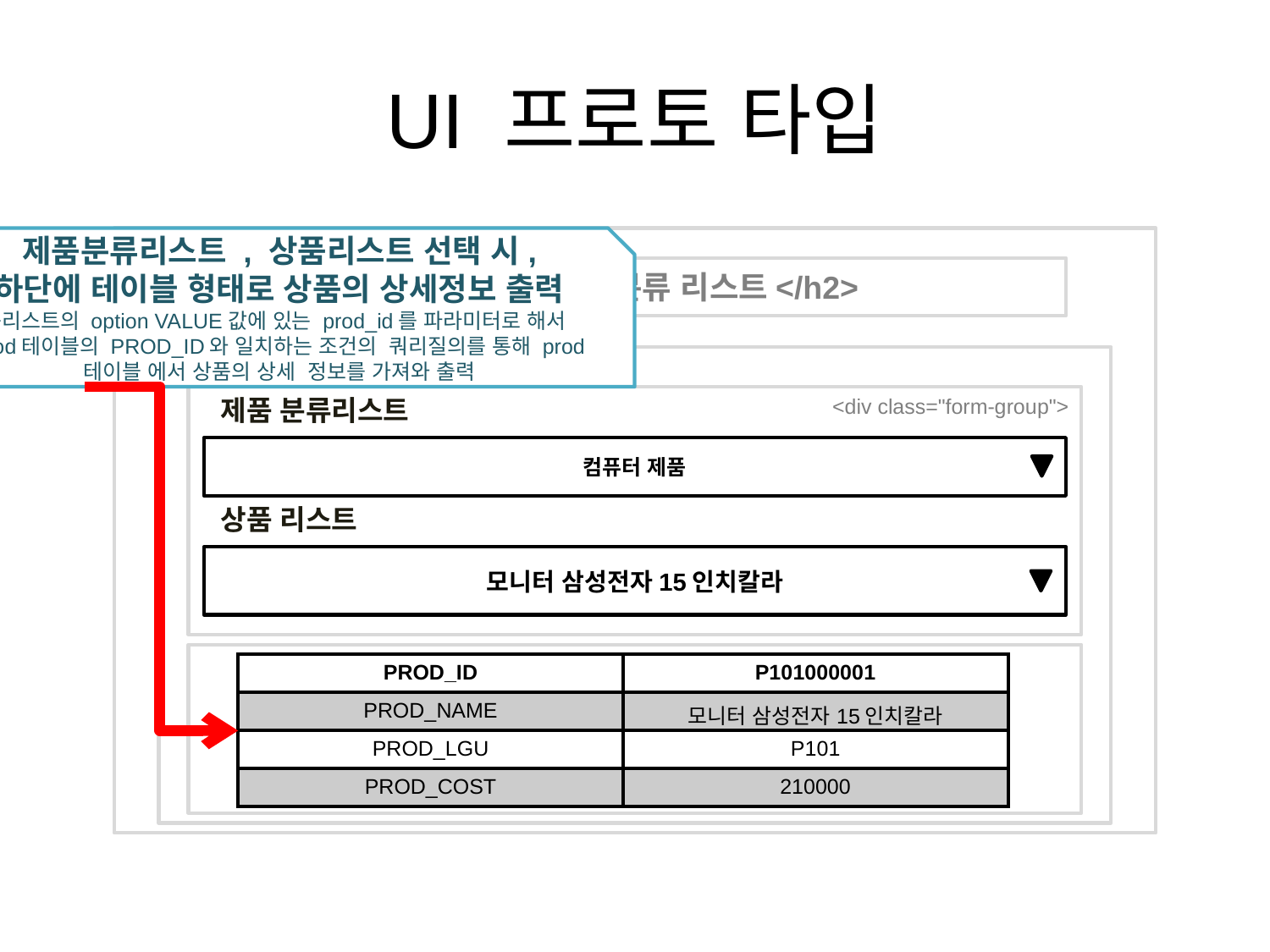

# UI 프로토 타입
제품분류리스트 , 상품리스트 선택 시,
하단에 테이블 형태로 상품의 상세정보 출력
상품리스트의 option VALUE값에 있는 prod_id를 파라미터로 해서      prod테이블의 PROD_ID와 일치하는 조건의  쿼리질의를 통해 prod 테이블 에서 상품의 상세  정보를 가져와 출력

<h2>LPROD 분류 리스트</h2>
<div class=“container">
<div class="form-group">
컴퓨터 제품
모니터 삼성전자15인치칼라

제품 분류리스트

상품 리스트

| PROD\_ID | P101000001 |
| --- | --- |
| PROD\_NAME | 모니터 삼성전자15인치칼라 |
| PROD\_LGU | P101 |
| PROD\_COST | 210000 |